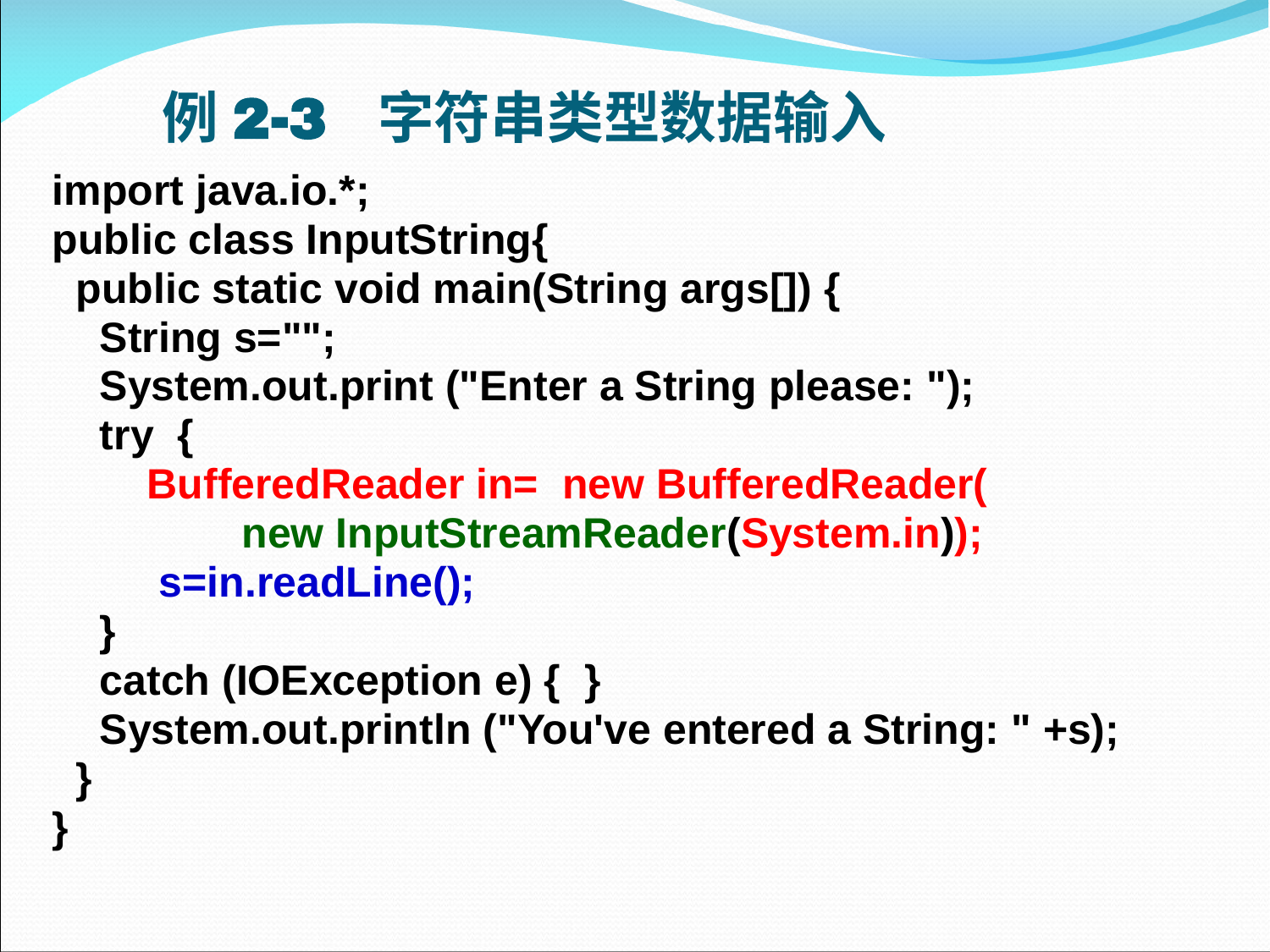

# 例2-3  字符串类型数据输入
import java.io.*;
public class InputString{
  public static void main(String args[]) {
    String s="";
    System.out.print ("Enter a String please: ");
    try  {
        BufferedReader in=  new BufferedReader(
                new InputStreamReader(System.in));
         s=in.readLine();
    }
    catch (IOException e) {  }
    System.out.println ("You've entered a String: " +s);
  }
}